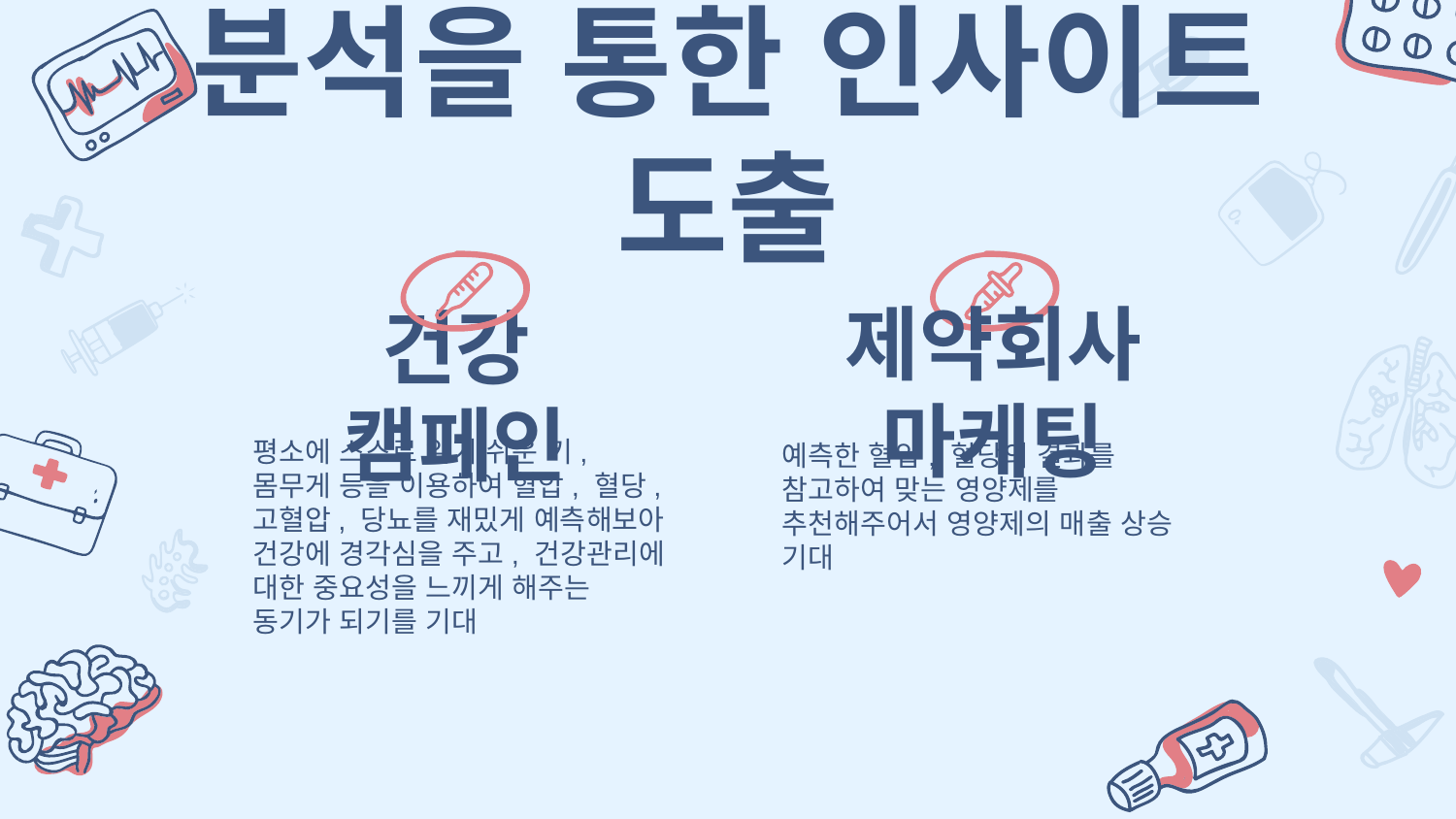

# 분석을 통한 인사이트 도출

제약회사 마케팅
건강 캠페인
평소에 스스로 알기 쉬운 키, 몸무게 등을 이용하여 혈압, 혈당, 고혈압, 당뇨를 재밌게 예측해보아 건강에 경각심을 주고, 건강관리에 대한 중요성을 느끼게 해주는 동기가 되기를 기대
예측한 혈압, 혈당의 결과를 참고하여 맞는 영양제를 추천해주어서 영양제의 매출 상승 기대